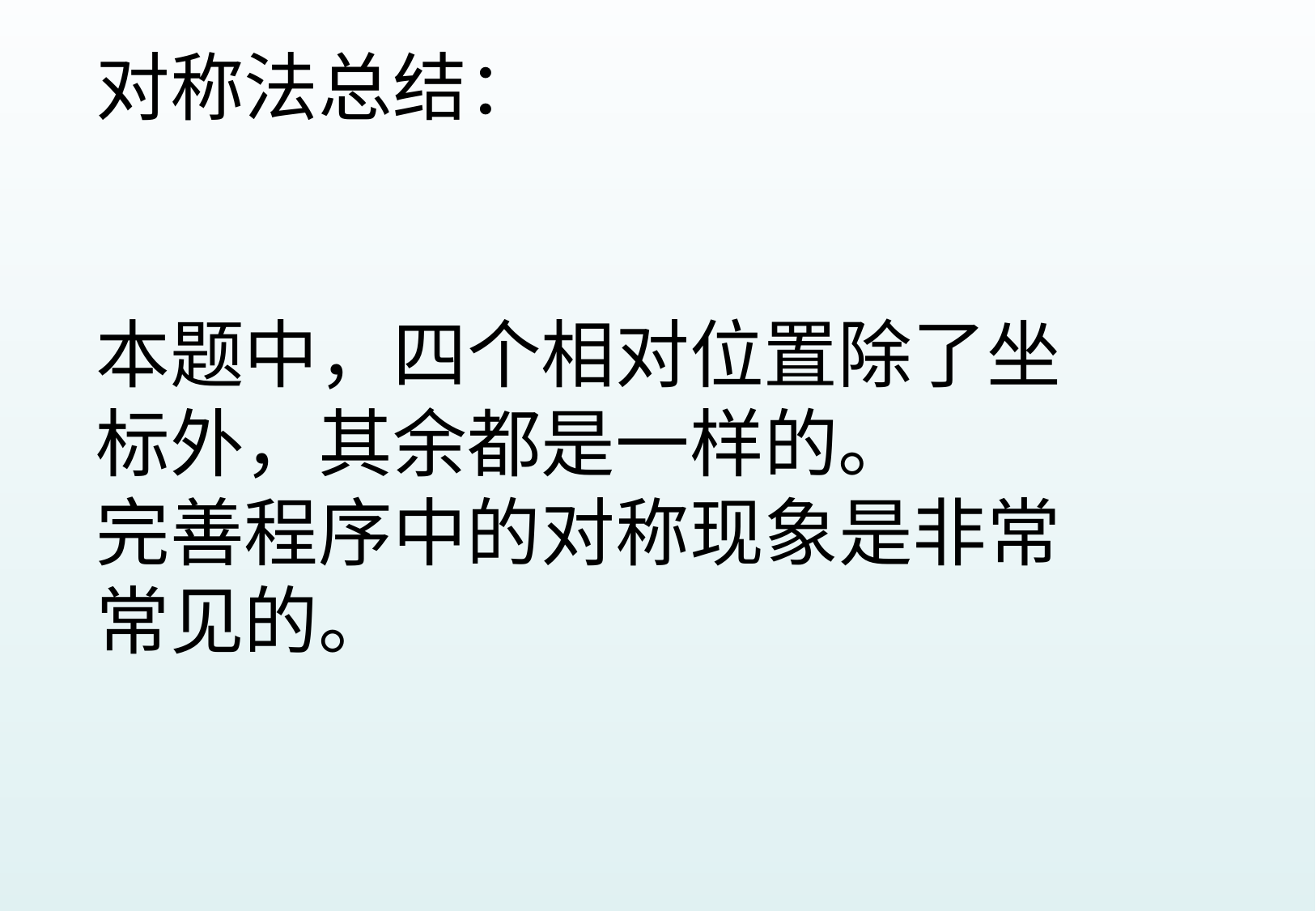

# 对称法总结： 本题中，四个相对位置除了坐标外，其余都是一样的。 完善程序中的对称现象是非常常见的。